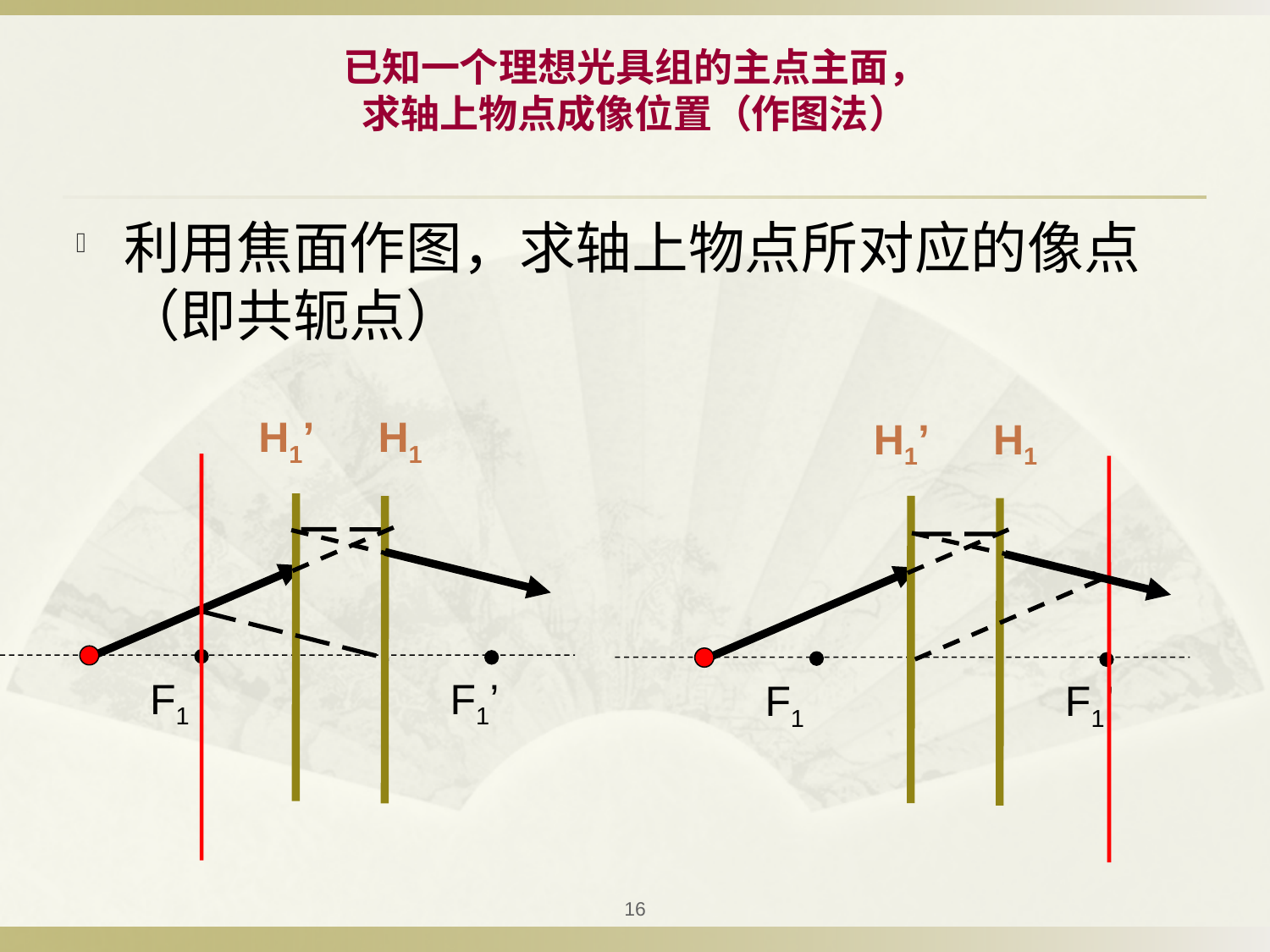

已知一个理想光具组的主点主面，
求轴上物点成像位置（作图法）
利用焦面作图，求轴上物点所对应的像点（即共轭点）
H1’
H1
H1’
H1

F1
F1’
F1
F1’
16